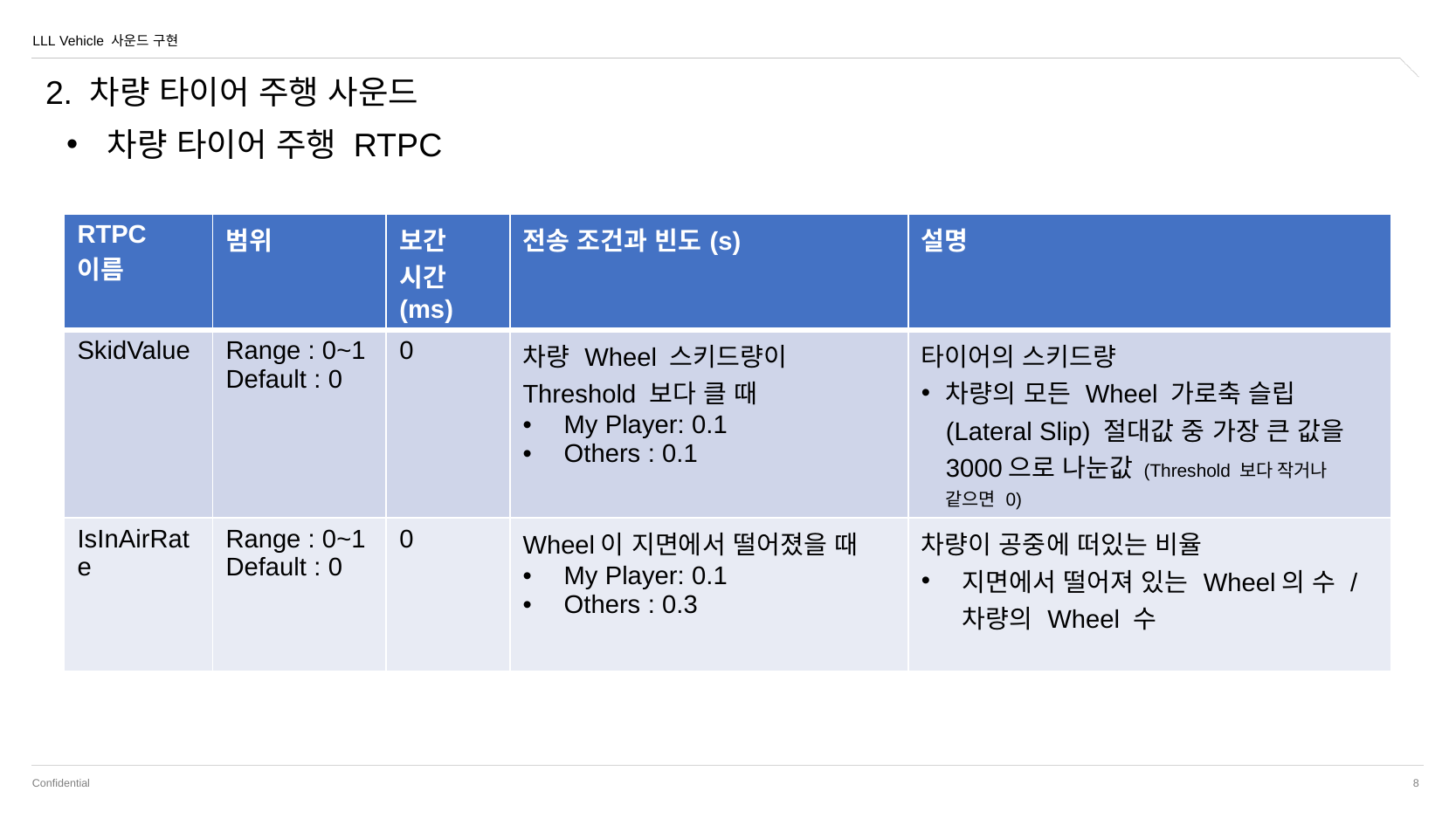

LLL Vehicle 사운드 구현
2. 차량 타이어 주행 사운드
차량 타이어 주행 RTPC
| RTPC 이름 | 범위 | 보간 시간(ms) | 전송 조건과 빈도(s) | 설명 |
| --- | --- | --- | --- | --- |
| SkidValue | Range : 0~1 Default : 0 | 0 | 차량 Wheel 스키드량이 Threshold 보다 클 때 My Player: 0.1 Others : 0.1 | 타이어의 스키드량 차량의 모든 Wheel 가로축 슬립(Lateral Slip) 절대값 중 가장 큰 값을 3000으로 나눈값 (Threshold 보다 작거나 같으면 0) |
| IsInAirRate | Range : 0~1 Default : 0 | 0 | Wheel이 지면에서 떨어졌을 때 My Player: 0.1 Others : 0.3 | 차량이 공중에 떠있는 비율 지면에서 떨어져 있는 Wheel의 수 / 차량의 Wheel 수 |